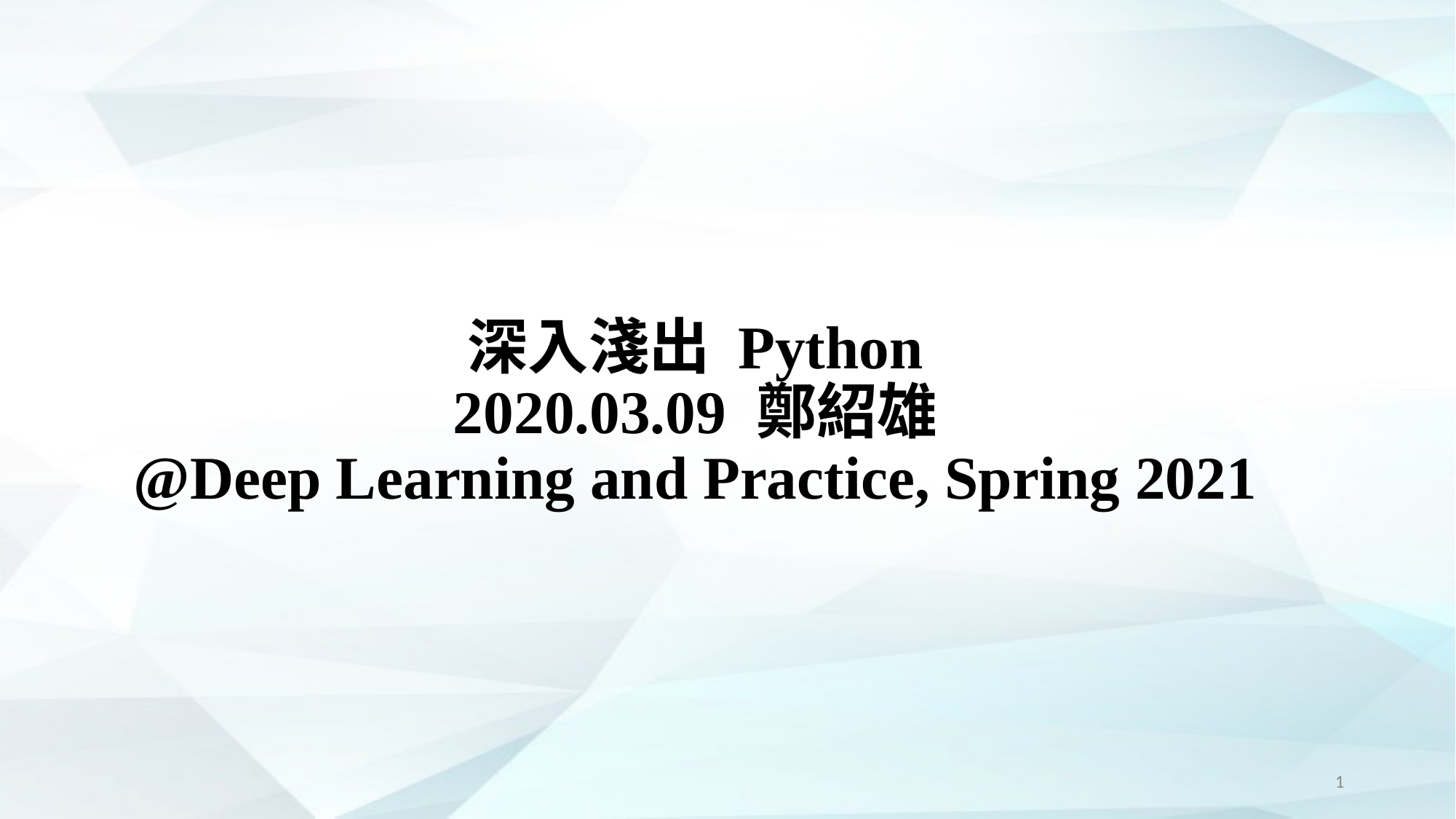

# 深入淺出 Python 2020.03.09 鄭紹雄 @Deep Learning and Practice, Spring 2021
1